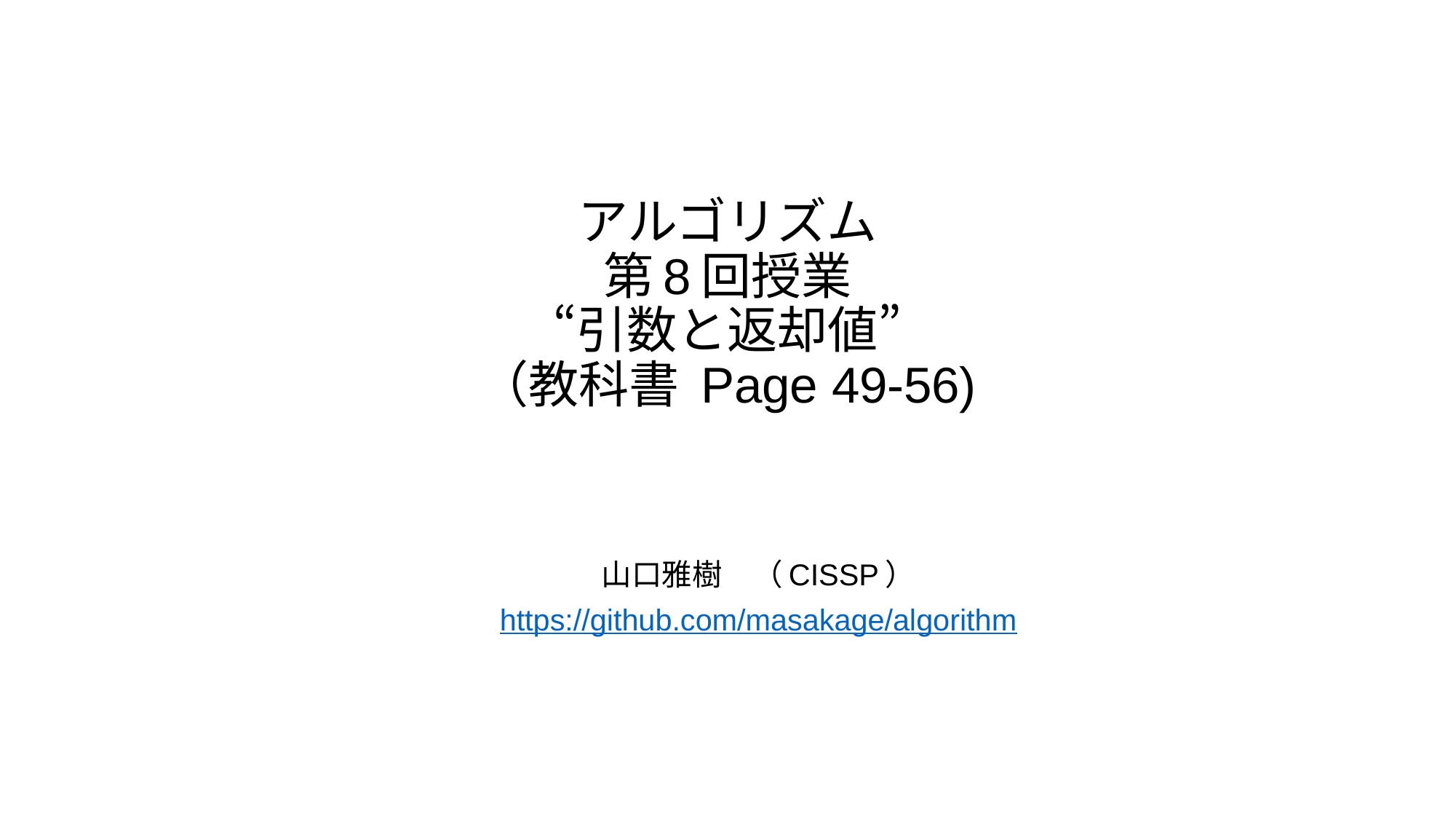

# アルゴリズム 第8回授業 “引数と返却値” （教科書 Page 49-56)
山口雅樹　（CISSP）
https://github.com/masakage/algorithm